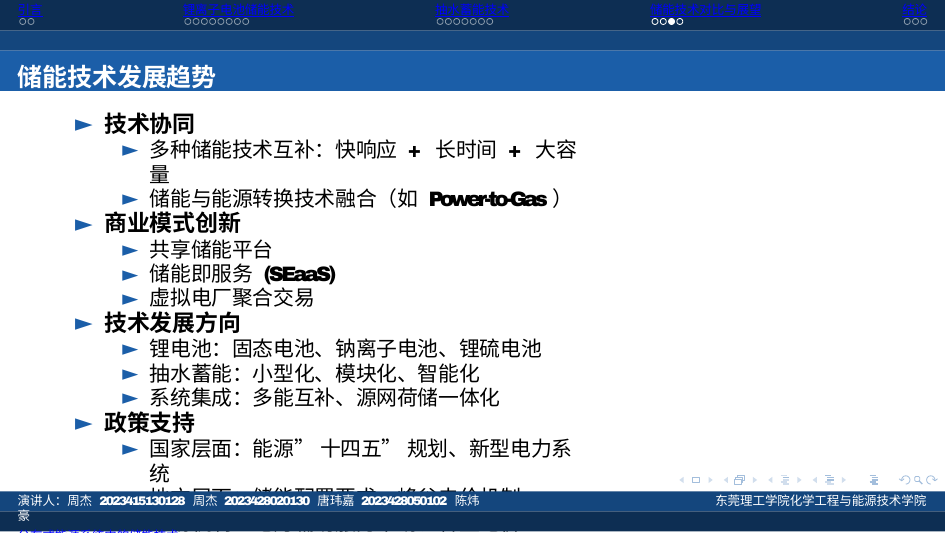

引言
锂离子电池储能技术
抽水蓄能技术
储能技术对比与展望
结论

储能技术发展趋势
技术协同
多种储能技术互补：快响应 + 长时间 + 大容量
储能与能源转换技术融合（如 Power-to-Gas）
商业模式创新
共享储能平台
储能即服务 (SEaaS)
虚拟电厂聚合交易
技术发展方向
锂电池：固态电池、钠离子电池、锂硫电池
抽水蓄能：小型化、模块化、智能化
系统集成：多能互补、源网荷储一体化
政策支持
国家层面：能源” 十四五” 规划、新型电力系统
地方层面：储能配置要求、峰谷电价机制
市场机制：电力辅助服务市场、容量电价
演讲人：周杰 2023415130128 周杰 2023428020130 唐玮嘉 2023428050102 陈炜豪
分布式能源系统中的储能技术
东莞理工学院化学工程与能源技术学院